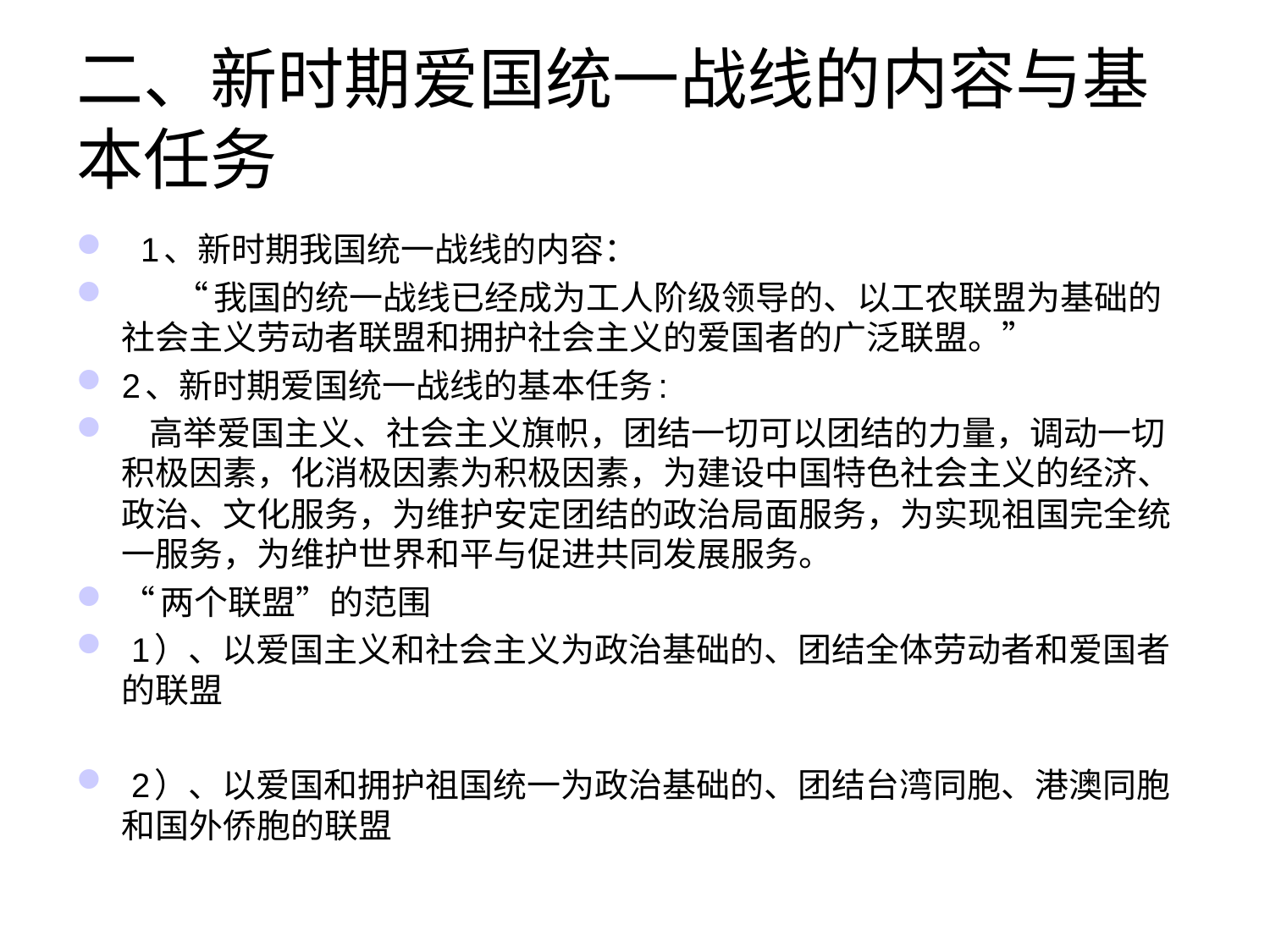

# 二、新时期爱国统一战线的内容与基本任务
  1、新时期我国统一战线的内容：
       “我国的统一战线已经成为工人阶级领导的、以工农联盟为基础的社会主义劳动者联盟和拥护社会主义的爱国者的广泛联盟。”
2、新时期爱国统一战线的基本任务:
   高举爱国主义、社会主义旗帜，团结一切可以团结的力量，调动一切积极因素，化消极因素为积极因素，为建设中国特色社会主义的经济、政治、文化服务，为维护安定团结的政治局面服务，为实现祖国完全统一服务，为维护世界和平与促进共同发展服务。
“两个联盟”的范围
 1）、以爱国主义和社会主义为政治基础的、团结全体劳动者和爱国者的联盟

 2）、以爱国和拥护祖国统一为政治基础的、团结台湾同胞、港澳同胞和国外侨胞的联盟